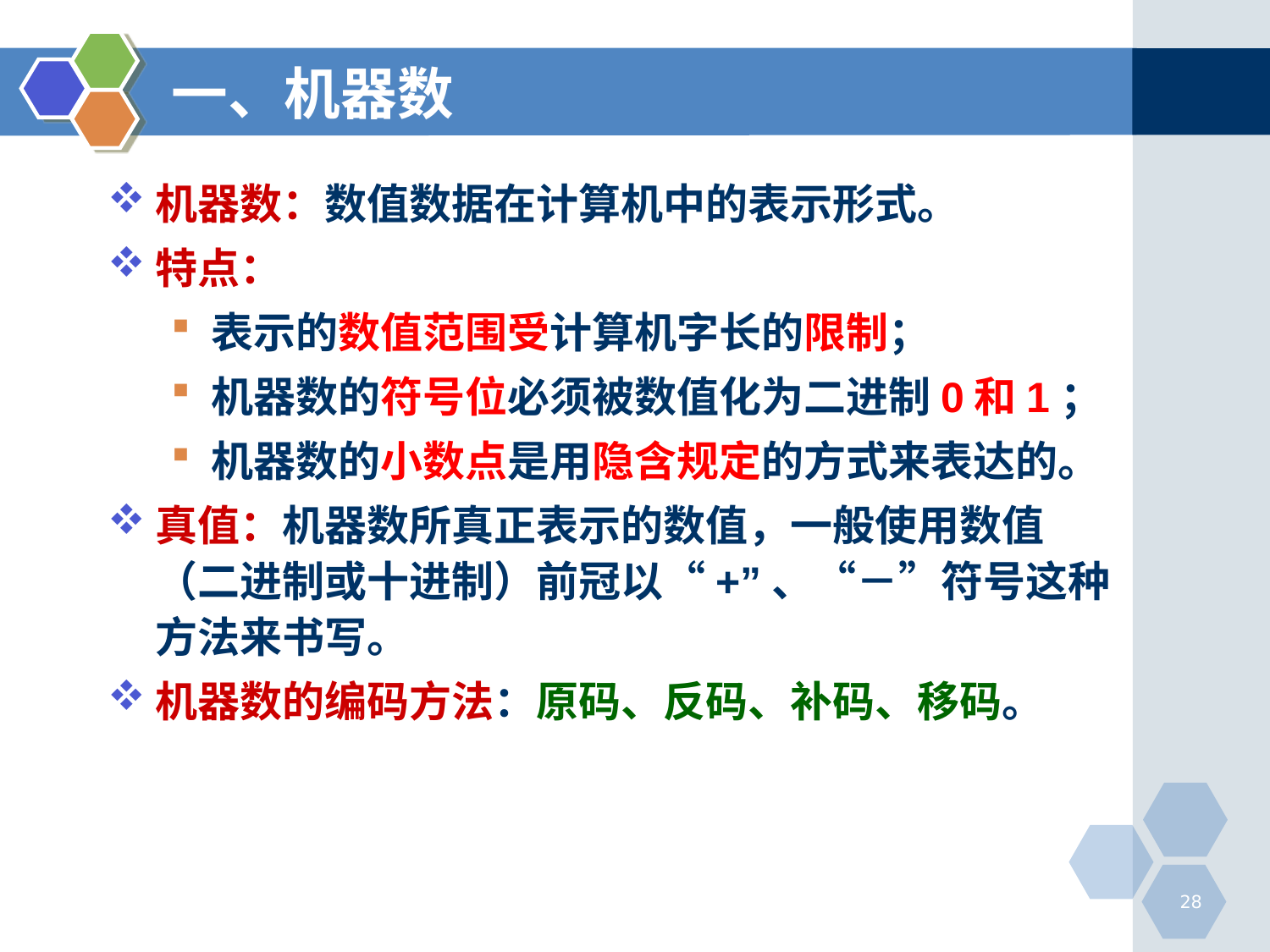

# 一、机器数
机器数：数值数据在计算机中的表示形式。
特点：
表示的数值范围受计算机字长的限制；
机器数的符号位必须被数值化为二进制0和1；
机器数的小数点是用隐含规定的方式来表达的。
真值：机器数所真正表示的数值，一般使用数值（二进制或十进制）前冠以“+”、“－”符号这种方法来书写。
机器数的编码方法：原码、反码、补码、移码。
28